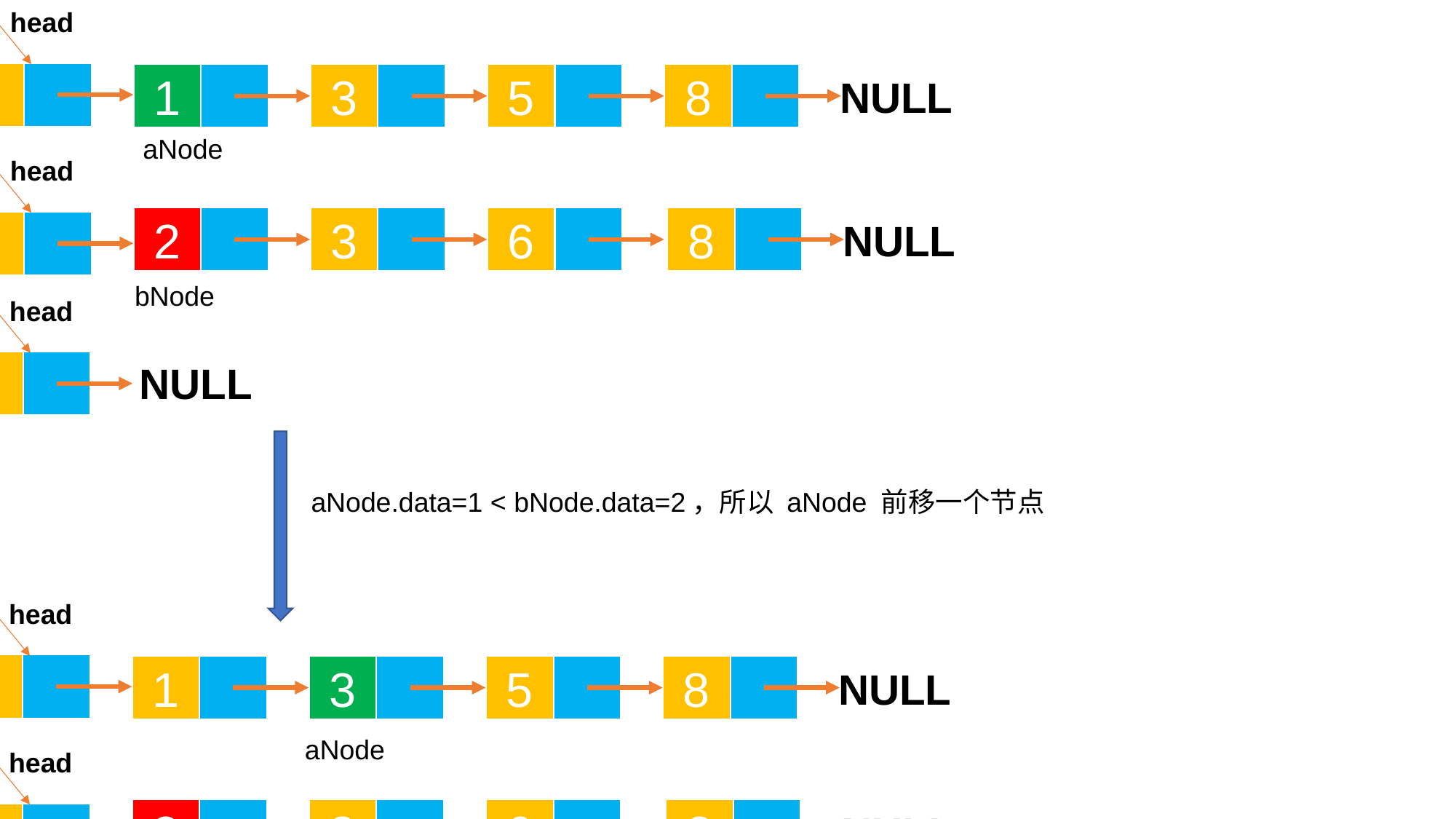

head

1

3

5

8

NULL
单链表A：
aNode
head
2

3

6

8

单链表B：
NULL

bNode
head
NULL

新单链表A：

aNode.data=1 < bNode.data=2，所以 aNode 前移一个节点
head

1

3

5

8

NULL
单链表A：
aNode
head
2

3

6

8

单链表B：
NULL

bNode
head
NULL

新单链表A：

aNode.data=3 > bNode.data=2，所以 bNode 前移一个节点
head

1

3

5

8

NULL
单链表A：
aNode
head
2

3

6

8

单链表B：
NULL

bNode
head
NULL

新单链表A：

aNode.data=3 == bNode.data=3，所以将 aNode 或 bNode 任意一个节点插入到链表 C，并且 aNode 和 bNode 前移一个节点
head

1

3

5

8

NULL
单链表A：
aNode
head
2

3

6

8

单链表B：
NULL

bNode
head
NULL

3

新单链表A：

aNode.data=5 < bNode.data=6，所以 aNode 前移一个节点
head

1

3

5

8

NULL
单链表A：
aNode
head
2

3

6

8

单链表B：
NULL

bNode
head
NULL

3

新单链表A：

aNode.data=8 > bNode.data=6，所以 bNode 前移一个节点
head

1

3

5

8

NULL
单链表A：
aNode
head
2

3

6

8

单链表B：
NULL

bNode
head
NULL

3

新单链表A：

aNode.data=8 == bNode.data=8，所以将 aNode 或 bNode 任意一个节点插入到链表 C，并且 aNode 和 bNode 前移一个节点
head

1

3

5

8

NULL
单链表A：
head
aNode
2

3

6

8

单链表B：
NULL

head
bNode

3

8

NULL
新单链表A：

此时 aNode 和 bNode 任意一个为 null，结束循环，完成公共元素链表的创建
head

3

8

NULL
单链表C：